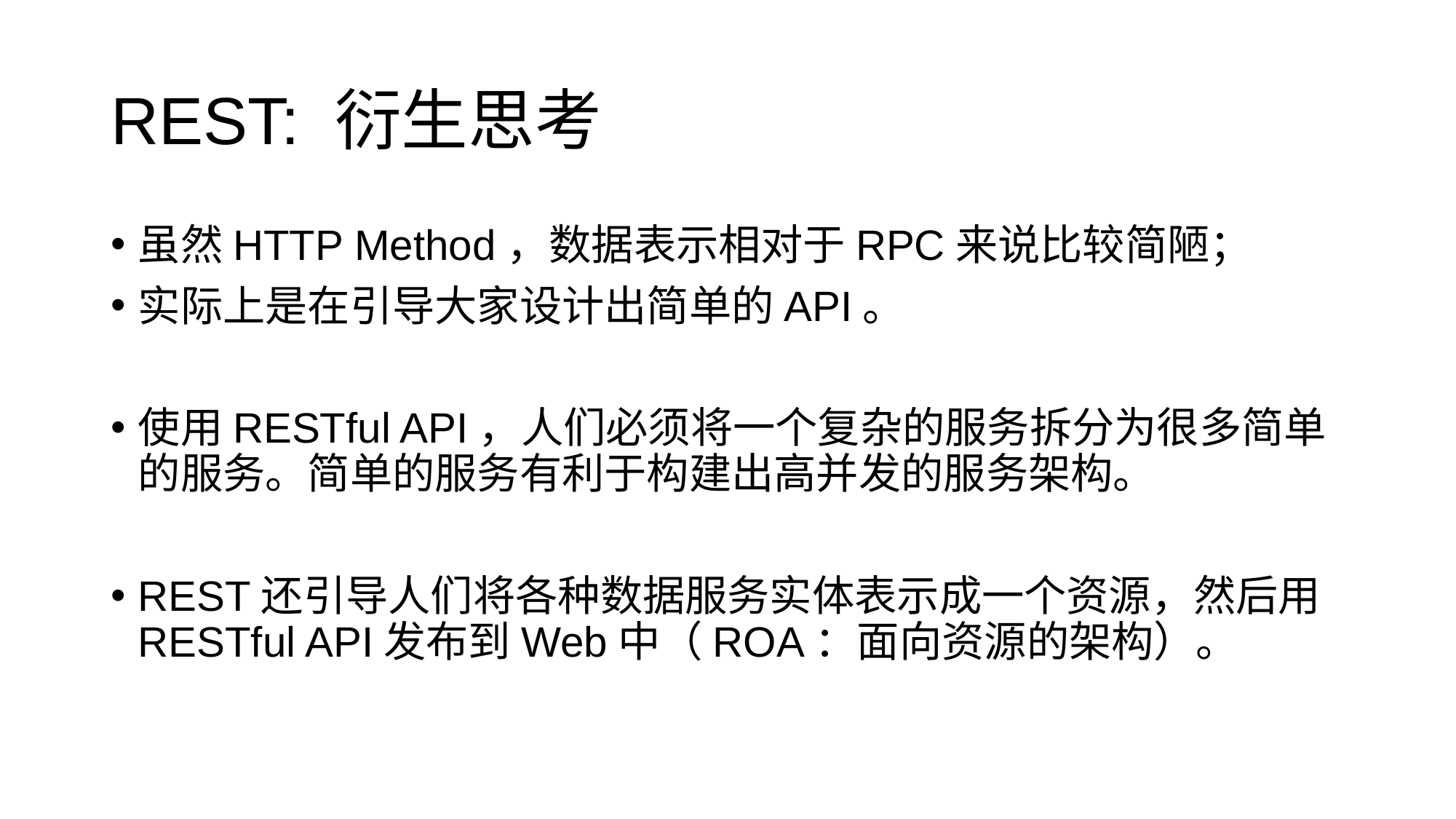

# REST: 衍生思考
虽然HTTP Method，数据表示相对于RPC来说比较简陋；
实际上是在引导大家设计出简单的API。

使用RESTful API，人们必须将一个复杂的服务拆分为很多简单的服务。简单的服务有利于构建出高并发的服务架构。

REST还引导人们将各种数据服务实体表示成一个资源，然后用RESTful API发布到Web中（ROA：面向资源的架构）。